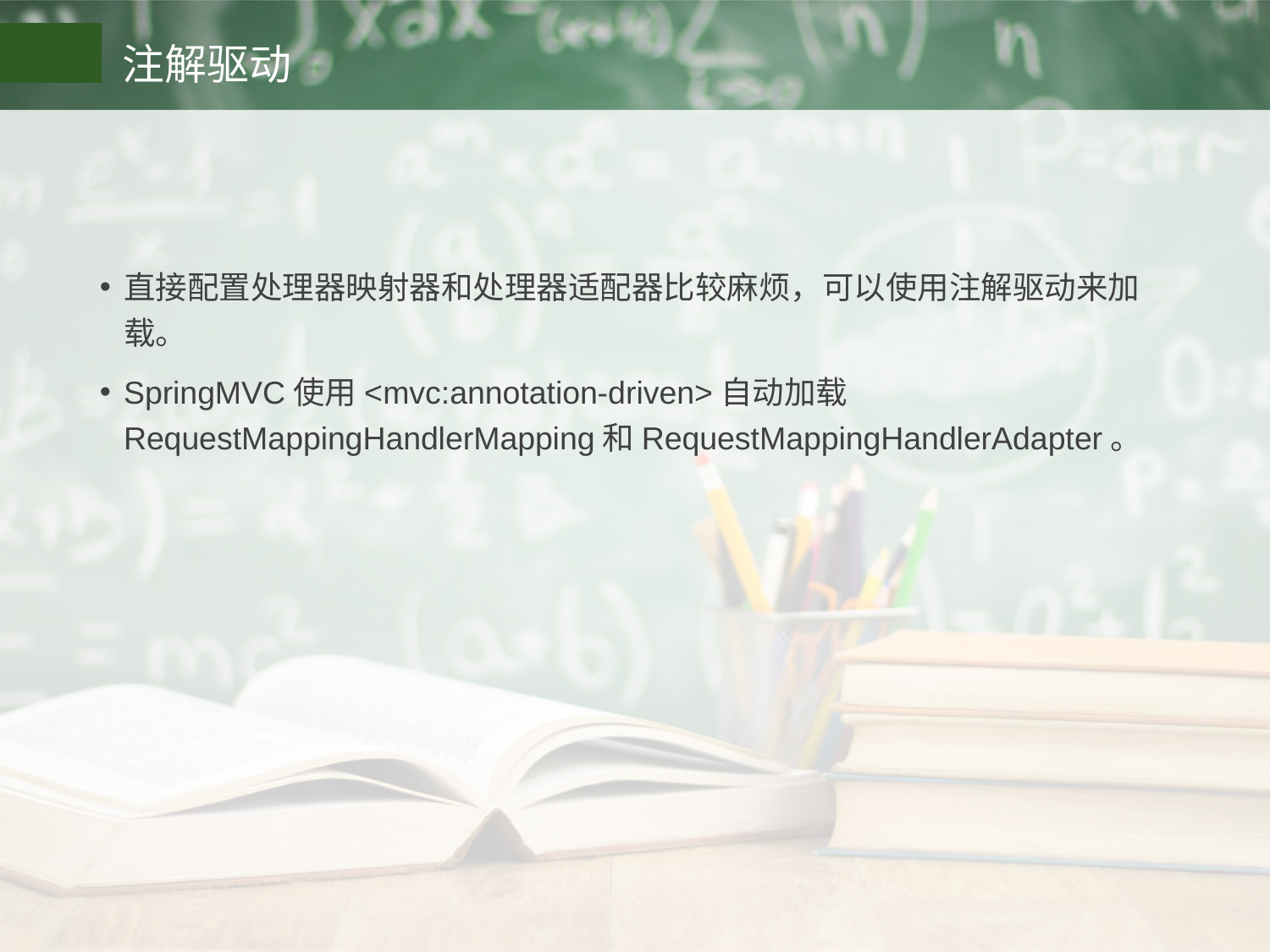

# 注解驱动
直接配置处理器映射器和处理器适配器比较麻烦，可以使用注解驱动来加载。
SpringMVC使用<mvc:annotation-driven>自动加载RequestMappingHandlerMapping和RequestMappingHandlerAdapter。